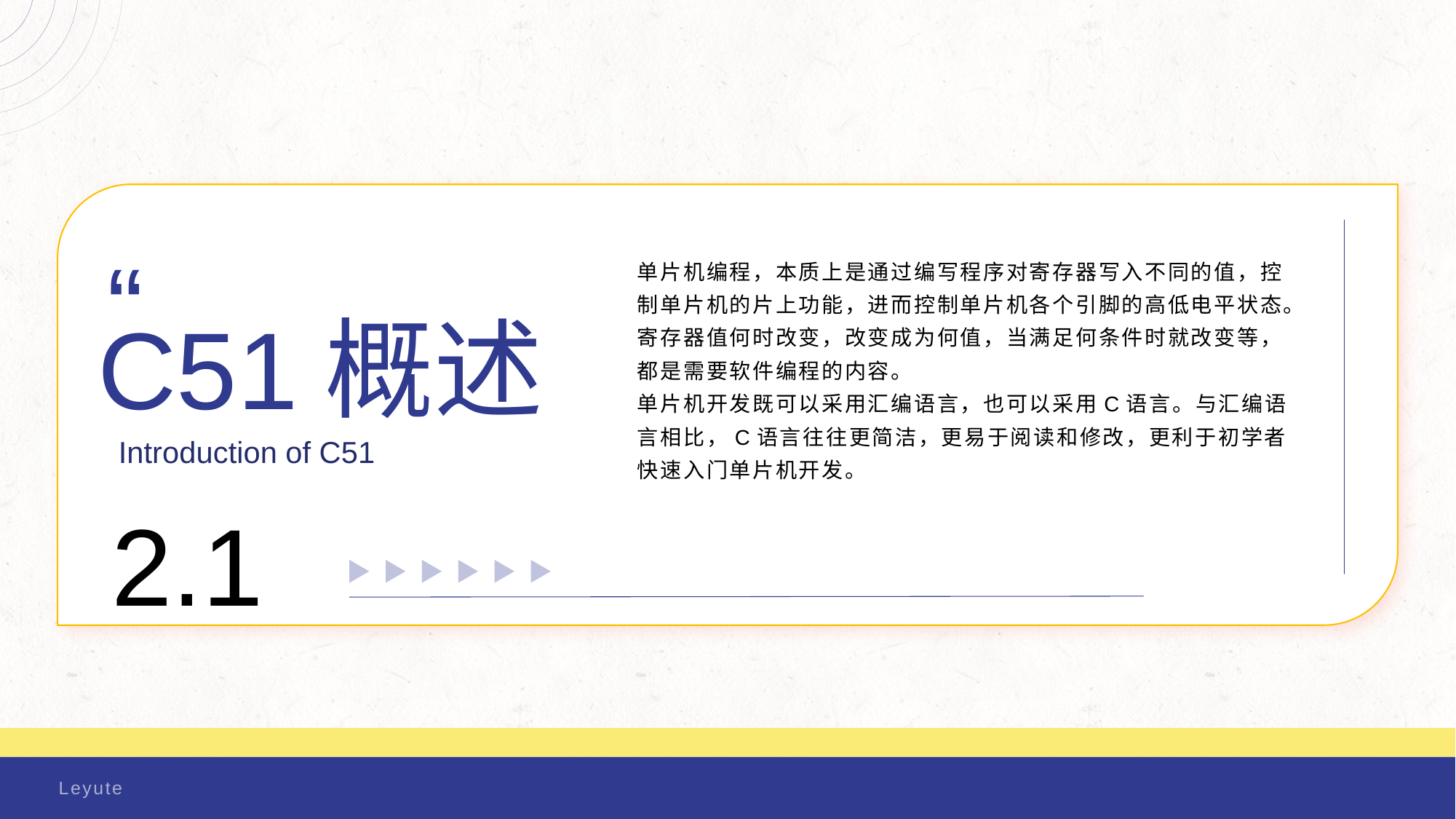

“
C51概述
Introduction of C51
单片机编程，本质上是通过编写程序对寄存器写入不同的值，控制单片机的片上功能，进而控制单片机各个引脚的高低电平状态。寄存器值何时改变，改变成为何值，当满足何条件时就改变等，都是需要软件编程的内容。
单片机开发既可以采用汇编语言，也可以采用C语言。与汇编语言相比，C语言往往更简洁，更易于阅读和修改，更利于初学者快速入门单片机开发。
2.1